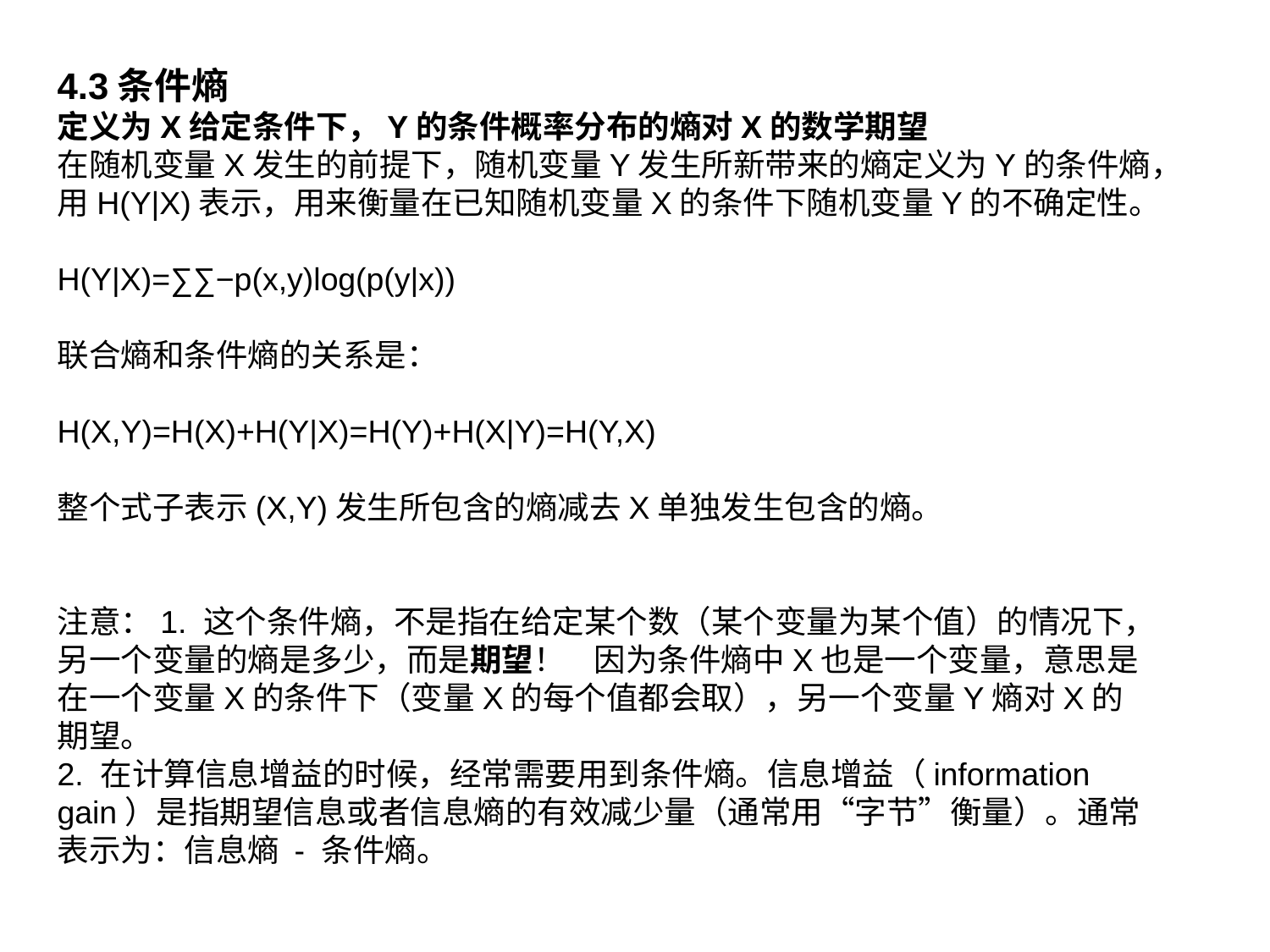

4.3条件熵
定义为X给定条件下，Y的条件概率分布的熵对X的数学期望
在随机变量X发生的前提下，随机变量Y发生所新带来的熵定义为Y的条件熵，用H(Y|X)表示，用来衡量在已知随机变量X的条件下随机变量Y的不确定性。

H(Y|X)=∑∑−p(x,y)log(p(y|x))

联合熵和条件熵的关系是：

H(X,Y)=H(X)+H(Y|X)=H(Y)+H(X|Y)=H(Y,X)

整个式子表示(X,Y)发生所包含的熵减去X单独发生包含的熵。

注意：1. 这个条件熵，不是指在给定某个数（某个变量为某个值）的情况下，另一个变量的熵是多少，而是期望！    因为条件熵中X也是一个变量，意思是在一个变量X的条件下（变量X的每个值都会取），另一个变量Y熵对X的期望。
2. 在计算信息增益的时候，经常需要用到条件熵。信息增益（information gain）是指期望信息或者信息熵的有效减少量（通常用“字节”衡量）。通常表示为：信息熵 - 条件熵。